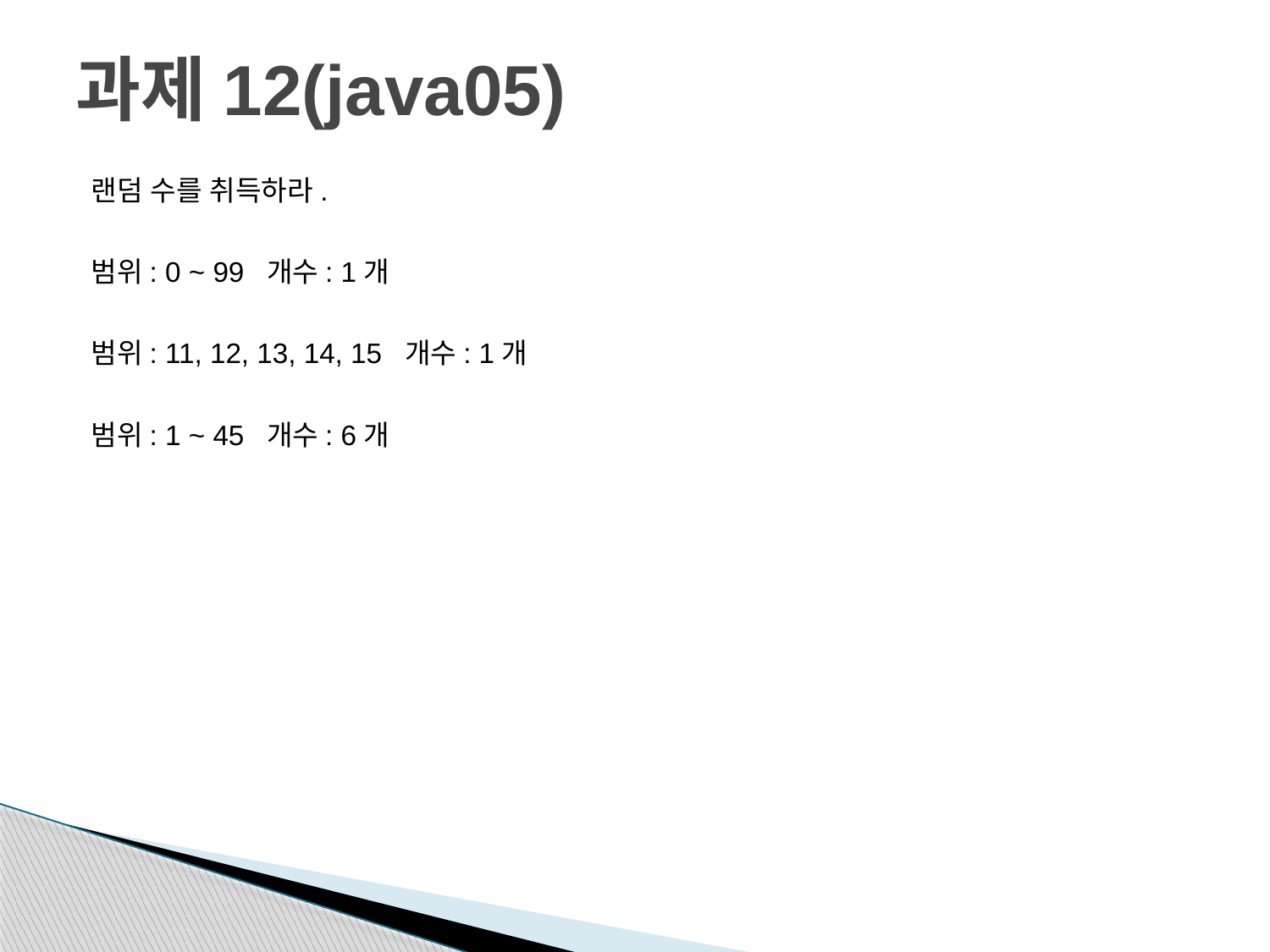

# 과제12(java05)
랜덤 수를 취득하라.

범위: 0 ~ 99  개수: 1개

범위: 11, 12, 13, 14, 15  개수: 1개

범위: 1 ~ 45  개수: 6개